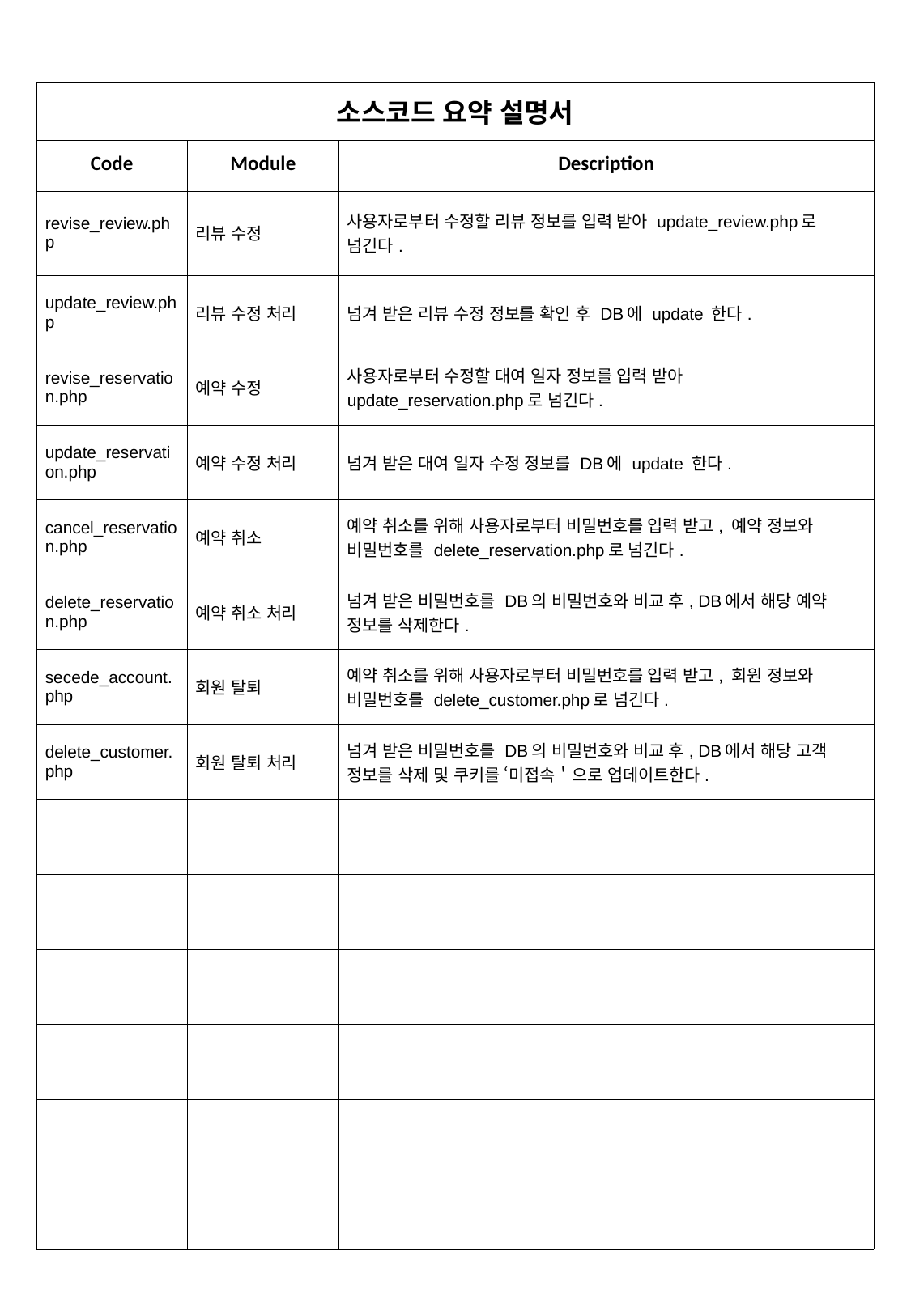

| 소스코드 요약 설명서 | Module | Description |
| --- | --- | --- |
| Code | Module | Description |
| revise\_review.php | 리뷰 수정 | 사용자로부터 수정할 리뷰 정보를 입력 받아 update\_review.php로 넘긴다. |
| update\_review.php | 리뷰 수정 처리 | 넘겨 받은 리뷰 수정 정보를 확인 후 DB에 update 한다. |
| revise\_reservation.php | 예약 수정 | 사용자로부터 수정할 대여 일자 정보를 입력 받아 update\_reservation.php로 넘긴다. |
| update\_reservation.php | 예약 수정 처리 | 넘겨 받은 대여 일자 수정 정보를 DB에 update 한다. |
| cancel\_reservation.php | 예약 취소 | 예약 취소를 위해 사용자로부터 비밀번호를 입력 받고, 예약 정보와 비밀번호를 delete\_reservation.php로 넘긴다. |
| delete\_reservation.php | 예약 취소 처리 | 넘겨 받은 비밀번호를 DB의 비밀번호와 비교 후, DB에서 해당 예약 정보를 삭제한다. |
| secede\_account.php | 회원 탈퇴 | 예약 취소를 위해 사용자로부터 비밀번호를 입력 받고, 회원 정보와 비밀번호를 delete\_customer.php로 넘긴다. |
| delete\_customer.php | 회원 탈퇴 처리 | 넘겨 받은 비밀번호를 DB의 비밀번호와 비교 후, DB에서 해당 고객 정보를 삭제 및 쿠키를 ‘미접속＇으로 업데이트한다. |
|  |  |  |
|  |  |  |
|  |  |  |
|  |  |  |
|  |  |  |
|  |  |  |